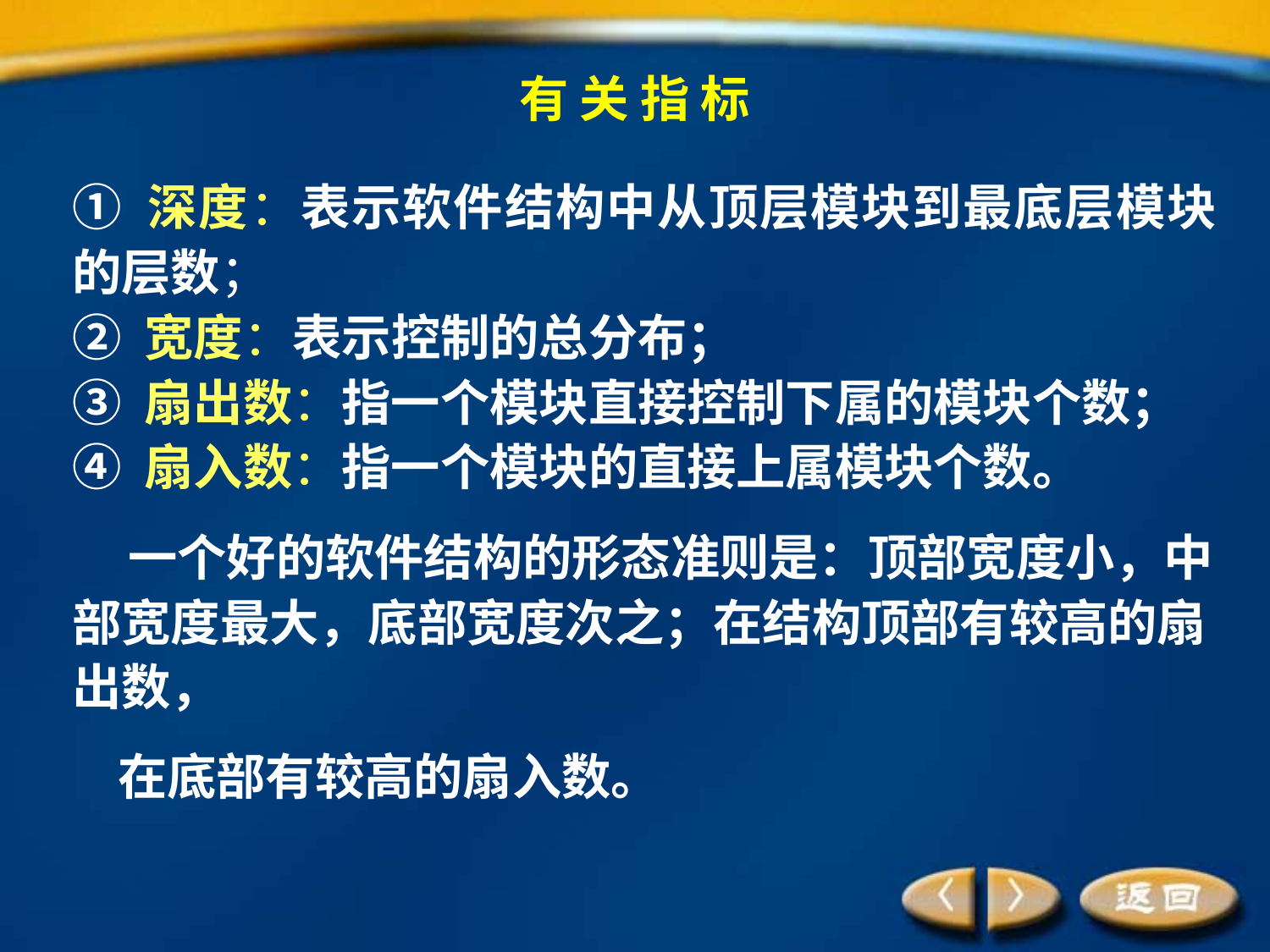

有 关 指 标
① 深度：表示软件结构中从顶层模块到最底层模块的层数；
② 宽度：表示控制的总分布；
③ 扇出数：指一个模块直接控制下属的模块个数；
④ 扇入数：指一个模块的直接上属模块个数。
    一个好的软件结构的形态准则是：顶部宽度小，中部宽度最大，底部宽度次之；在结构顶部有较高的扇出数，
   在底部有较高的扇入数。